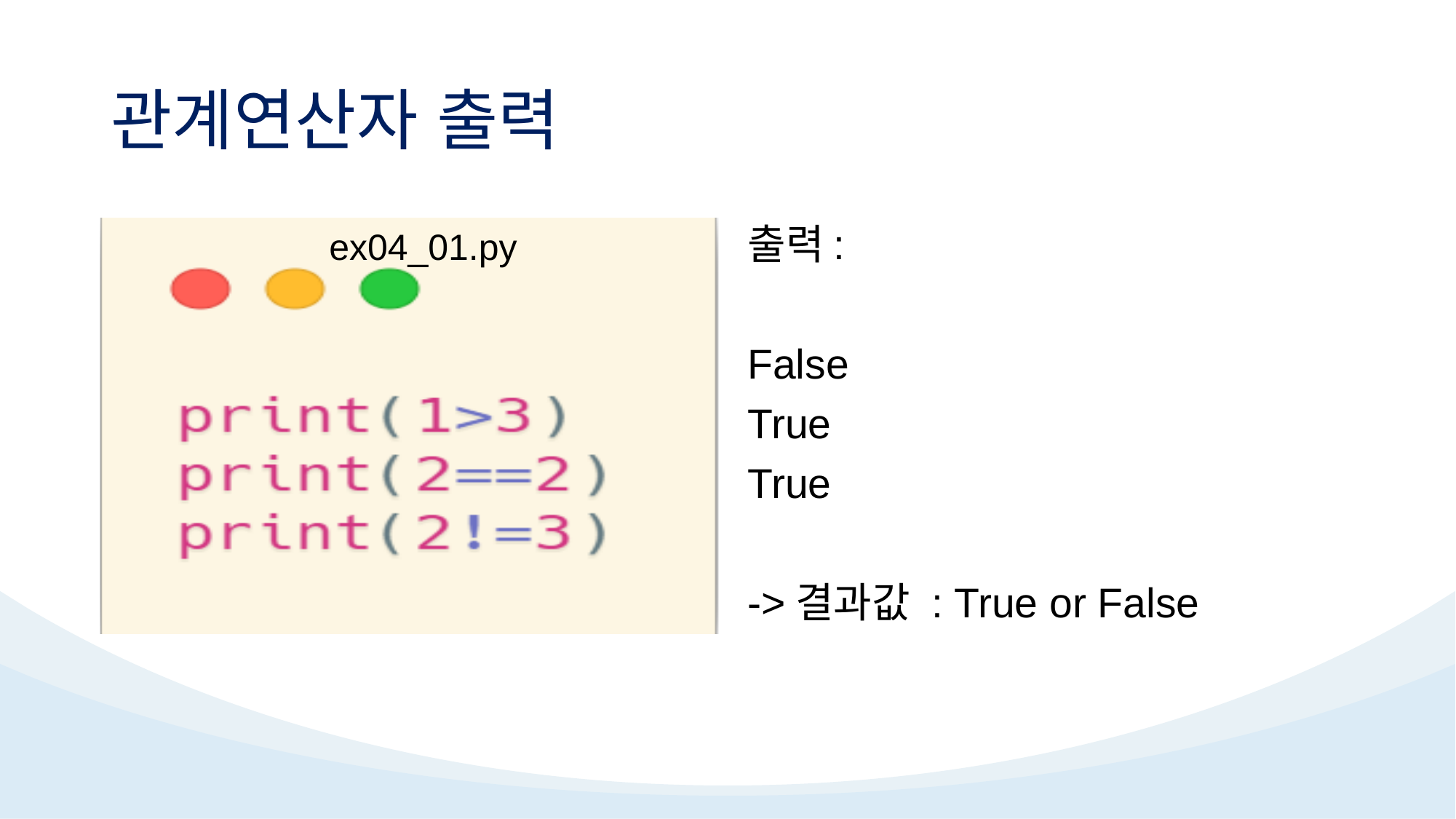

# 관계연산자 출력
		ex04_01.py
출력:

False
True
True

->결과값 : True or False